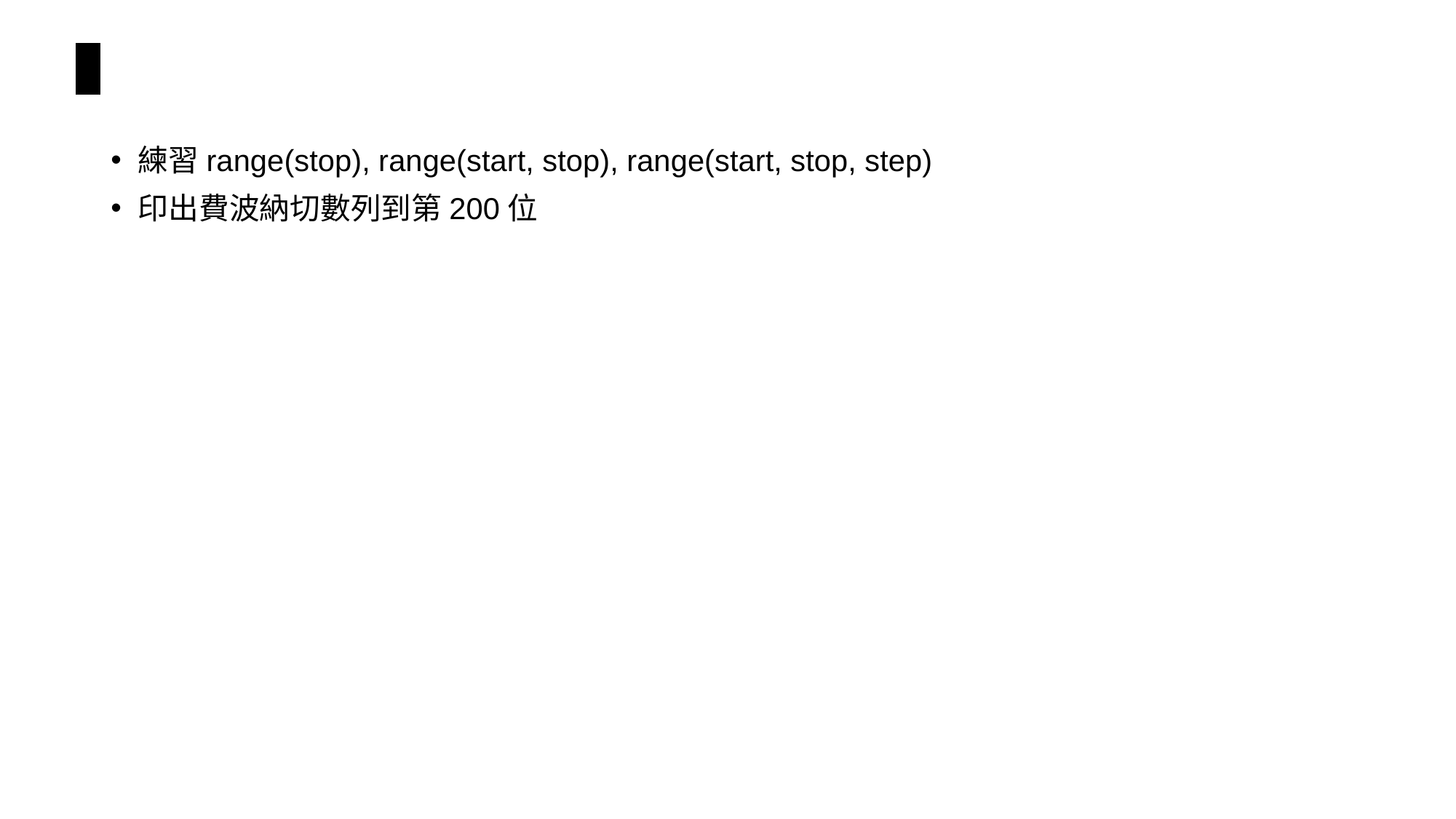

#
練習range(stop), range(start, stop), range(start, stop, step)
印出費波納切數列到第200位